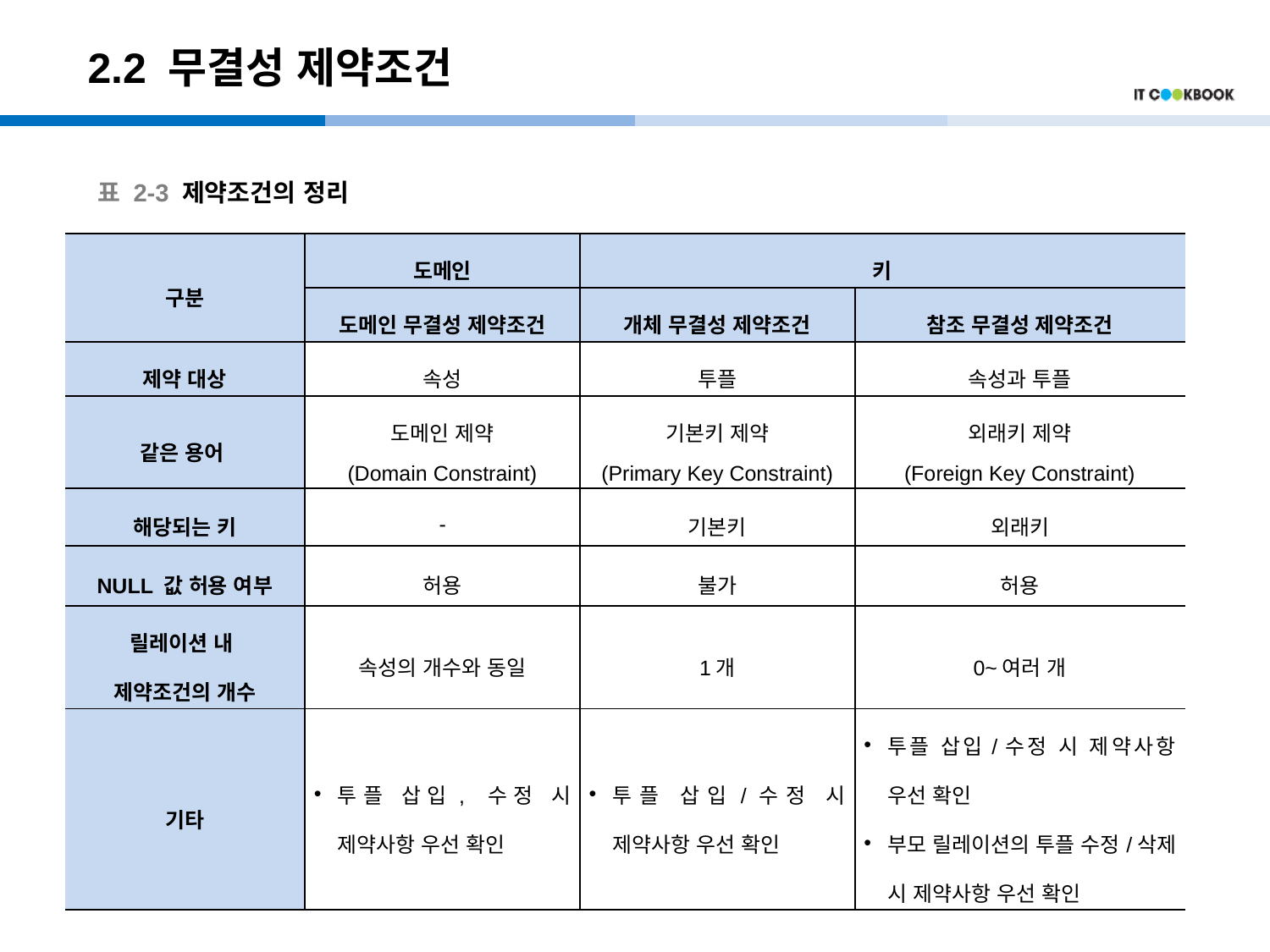

# 2.2 무결성 제약조건
표 2-3 제약조건의 정리
| 구분 | 도메인 | 키 |  |
| --- | --- | --- | --- |
|  | 도메인 무결성 제약조건 | 개체 무결성 제약조건 | 참조 무결성 제약조건 |
| 제약 대상 | 속성 | 투플 | 속성과 투플 |
| 같은 용어 | 도메인 제약 (Domain Constraint) | 기본키 제약 (Primary Key Constraint) | 외래키 제약 (Foreign Key Constraint) |
| 해당되는 키 | - | 기본키 | 외래키 |
| NULL 값 허용 여부 | 허용 | 불가 | 허용 |
| 릴레이션 내 제약조건의 개수 | 속성의 개수와 동일 | 1개 | 0~여러 개 |
| 기타 | 투플 삽입, 수정 시 제약사항 우선 확인 | 투플 삽입/수정 시 제약사항 우선 확인 | 투플 삽입/수정 시 제약사항 우선 확인 부모 릴레이션의 투플 수정/삭제 시 제약사항 우선 확인 |